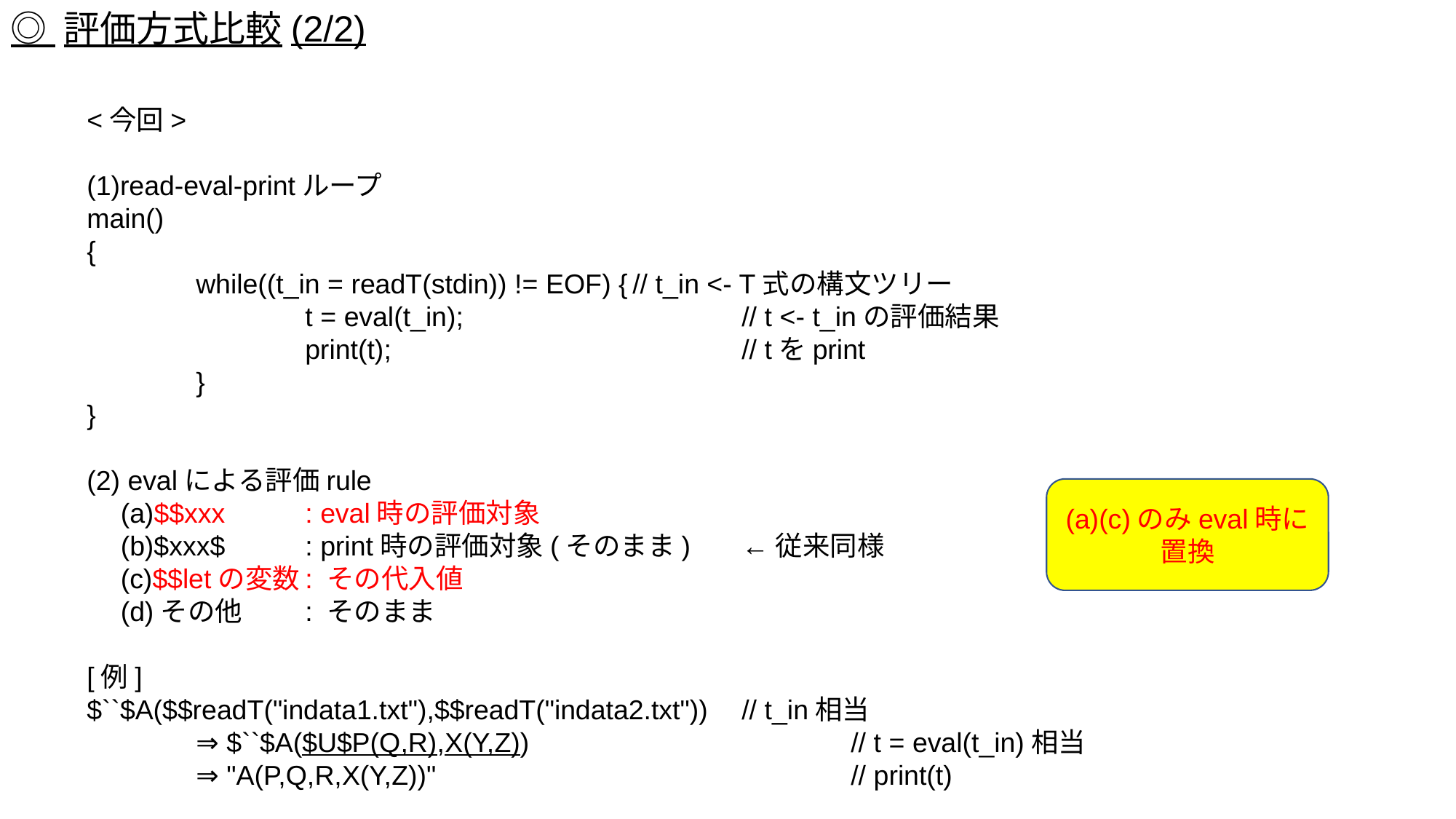

◎ 評価方式比較(2/2)
<今回>

(1)read-eval-printループ
main()
{
	while((t_in = readT(stdin)) != EOF) {	// t_in <- T式の構文ツリー
		t = eval(t_in);			// t <- t_inの評価結果
		print(t);				// tをprint
	}
}

(2) evalによる評価rule
　(a)$$xxx	: eval時の評価対象
　(b)$xxx$	: print時の評価対象(そのまま)	←従来同様
　(c)$$letの変数	: その代入値
　(d)その他	: そのまま

[例]
$``$A($$readT("indata1.txt"),$$readT("indata2.txt"))	// t_in相当
	⇒ $``$A($U$P(Q,R),X(Y,Z))			// t = eval(t_in)相当
	⇒ "A(P,Q,R,X(Y,Z))"				// print(t)
(a)(c)のみeval時に置換